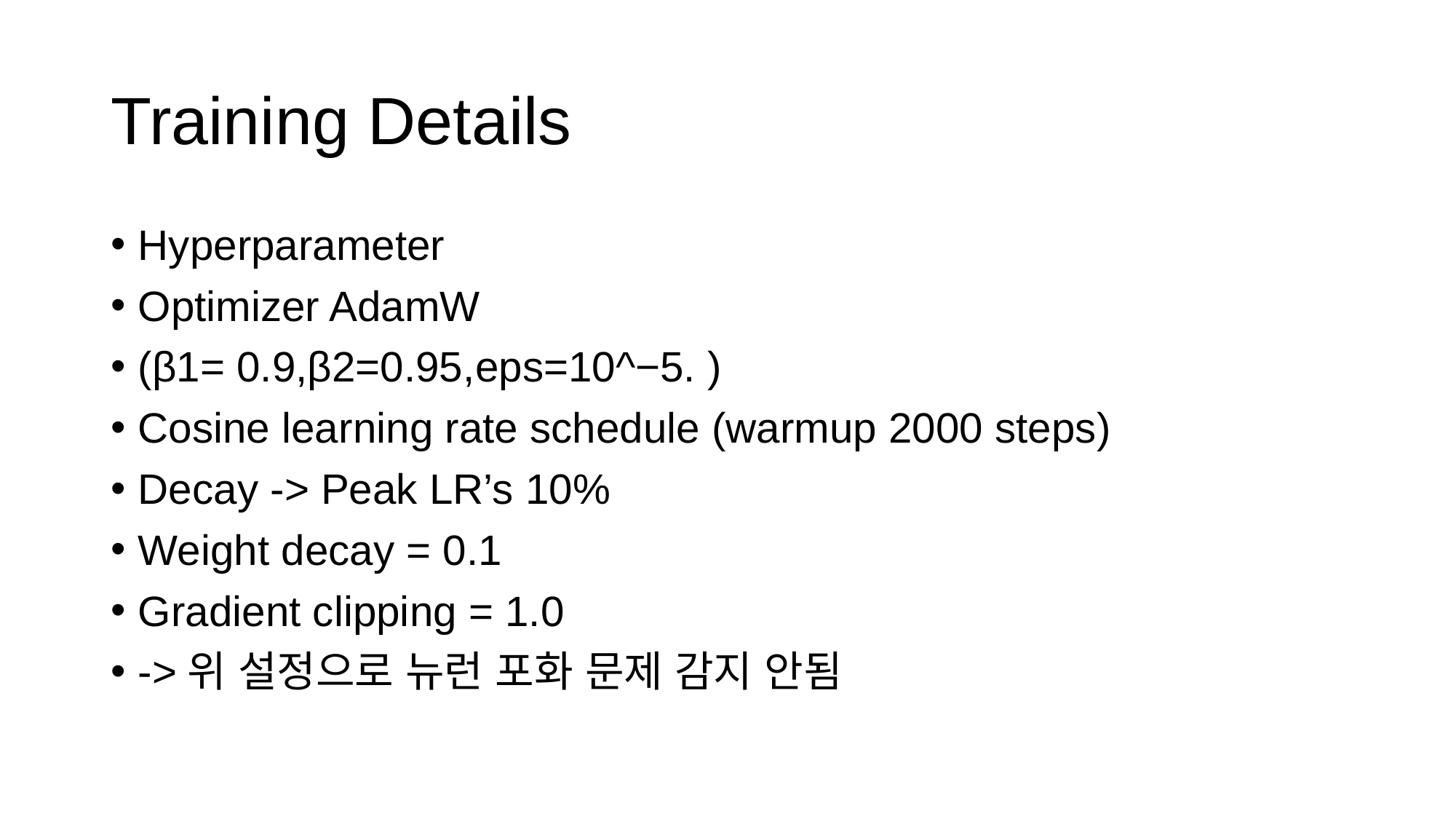

# Training Details
Hyperparameter
Optimizer AdamW
(β1= 0.9,β2=0.95,eps=10^−5. )
Cosine learning rate schedule (warmup 2000 steps)
Decay -> Peak LR’s 10%
Weight decay = 0.1
Gradient clipping = 1.0
->위 설정으로 뉴런 포화 문제 감지 안됨